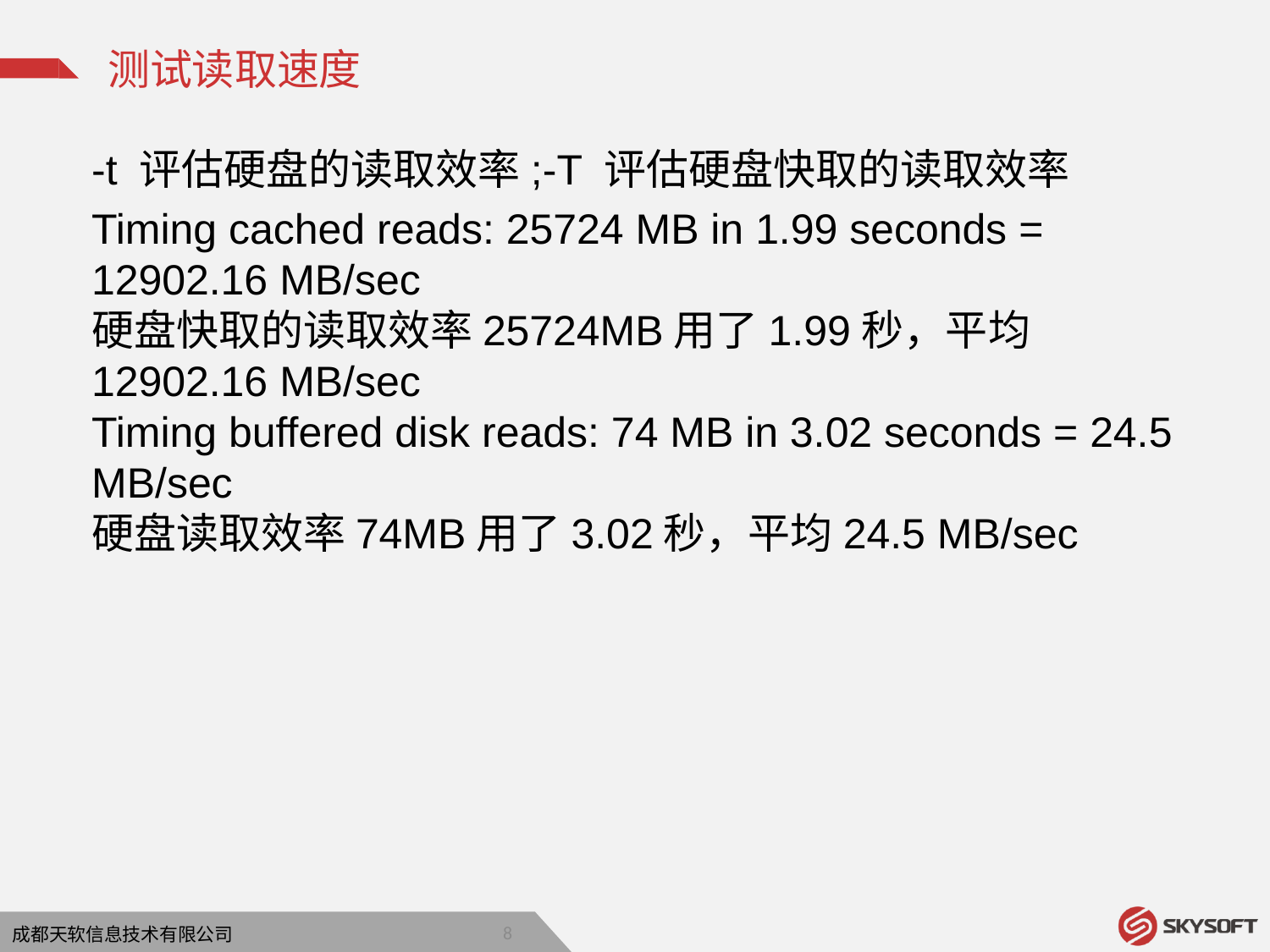

测试读取速度

-t 评估硬盘的读取效率;-T 评估硬盘快取的读取效率
Timing cached reads: 25724 MB in 1.99 seconds = 12902.16 MB/sec
硬盘快取的读取效率25724MB用了1.99秒，平均 12902.16 MB/sec
Timing buffered disk reads: 74 MB in 3.02 seconds = 24.5 MB/sec
硬盘读取效率74MB用了3.02秒，平均24.5 MB/sec

8